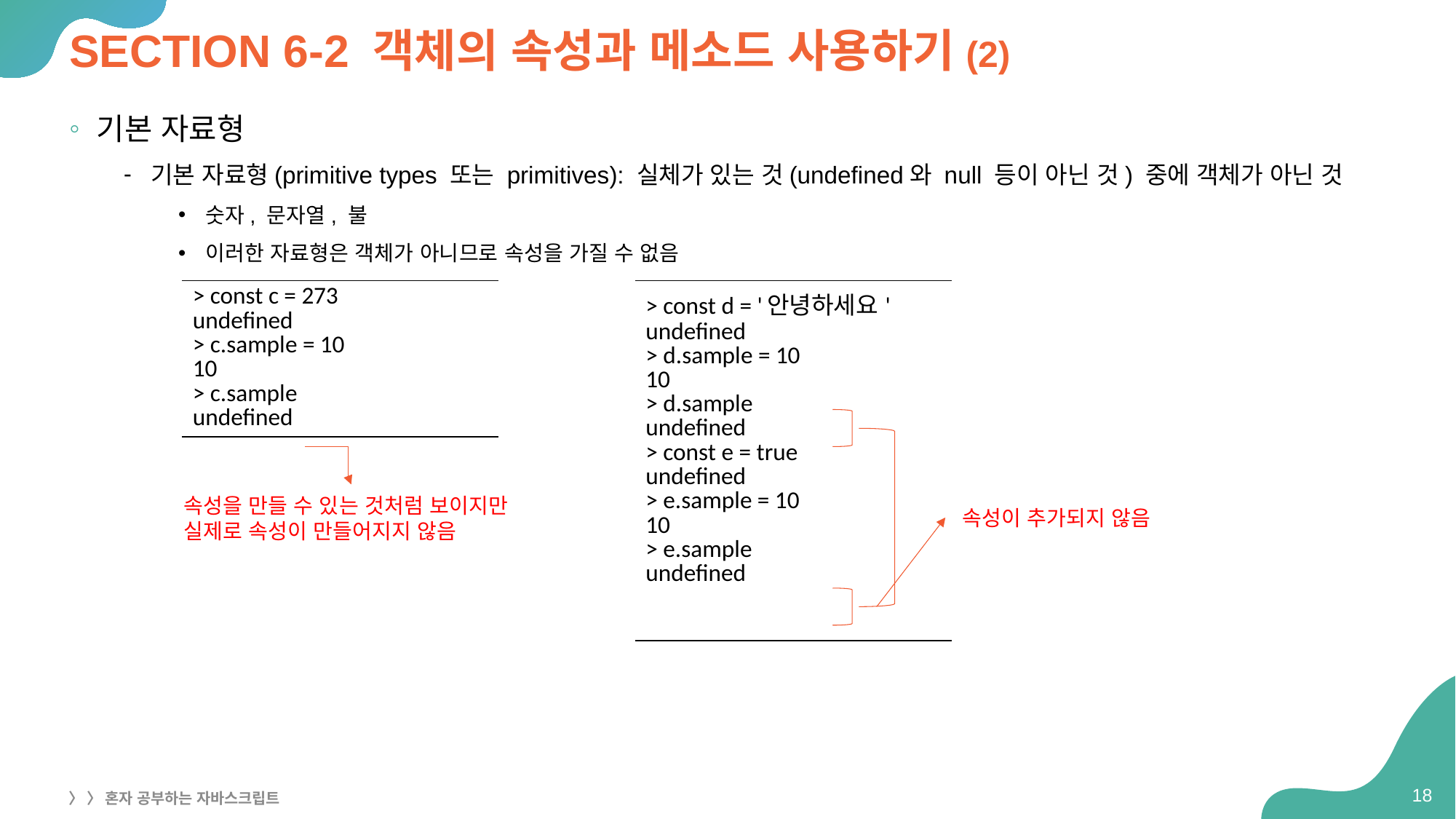

# SECTION 6-2 객체의 속성과 메소드 사용하기(2)
기본 자료형
기본 자료형(primitive types 또는 primitives): 실체가 있는 것(undefined와 null 등이 아닌 것) 중에 객체가 아닌 것
숫자, 문자열, 불
이러한 자료형은 객체가 아니므로 속성을 가질 수 없음

| > const c = 273 undefined > c.sample = 10 10 > c.sample undefined |
| --- |
| > const d = '안녕하세요' undefined > d.sample = 10 10 > d.sample undefined > const e = true undefined > e.sample = 10 10 > e.sample undefined |
| --- |

속성을 만들 수 있는 것처럼 보이지만
실제로 속성이 만들어지지 않음
속성이 추가되지 않음

18
〉 〉 혼자 공부하는 자바스크립트